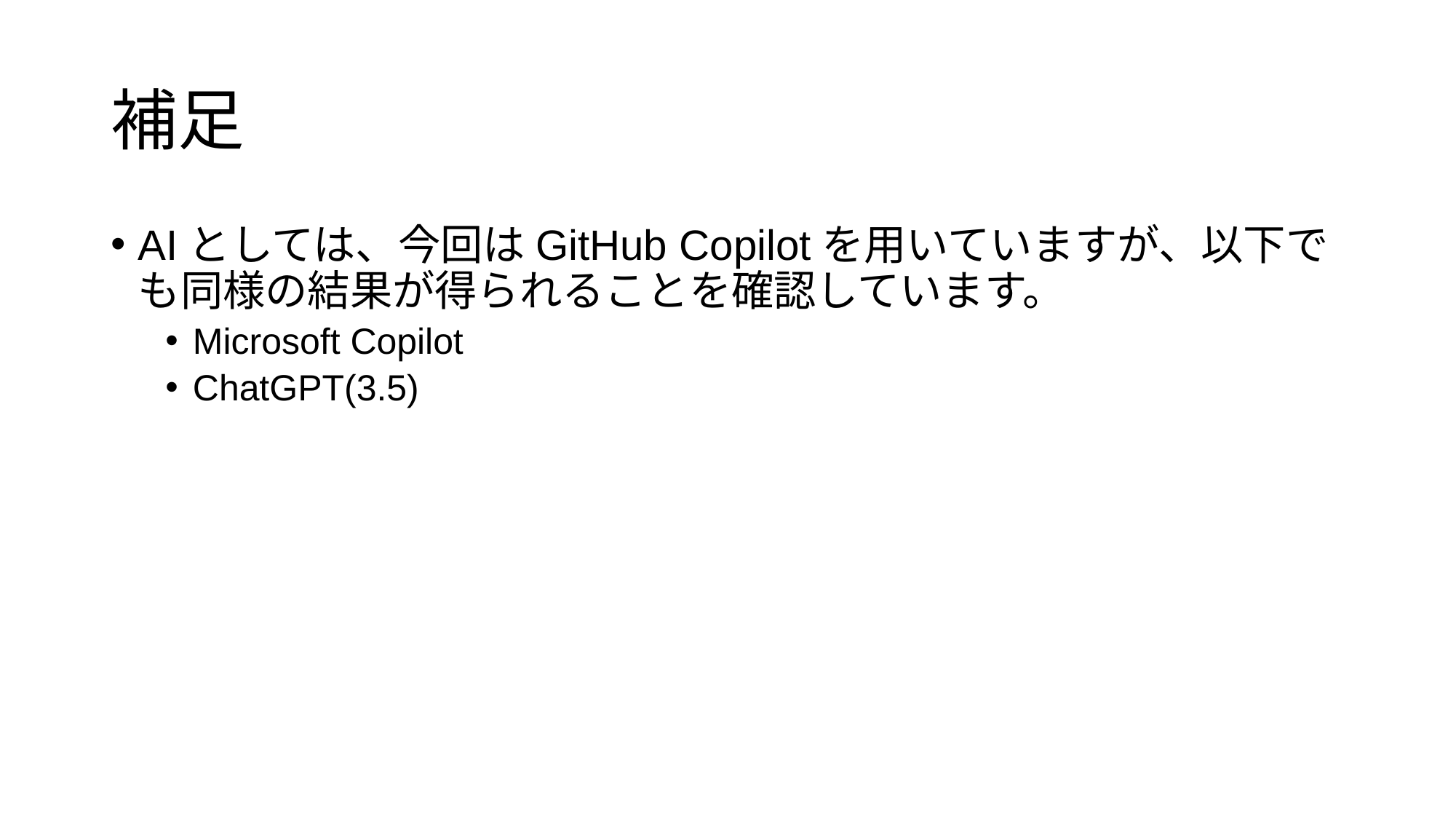

# 補足
AIとしては、今回はGitHub Copilotを用いていますが、以下でも同様の結果が得られることを確認しています。
Microsoft Copilot
ChatGPT(3.5)